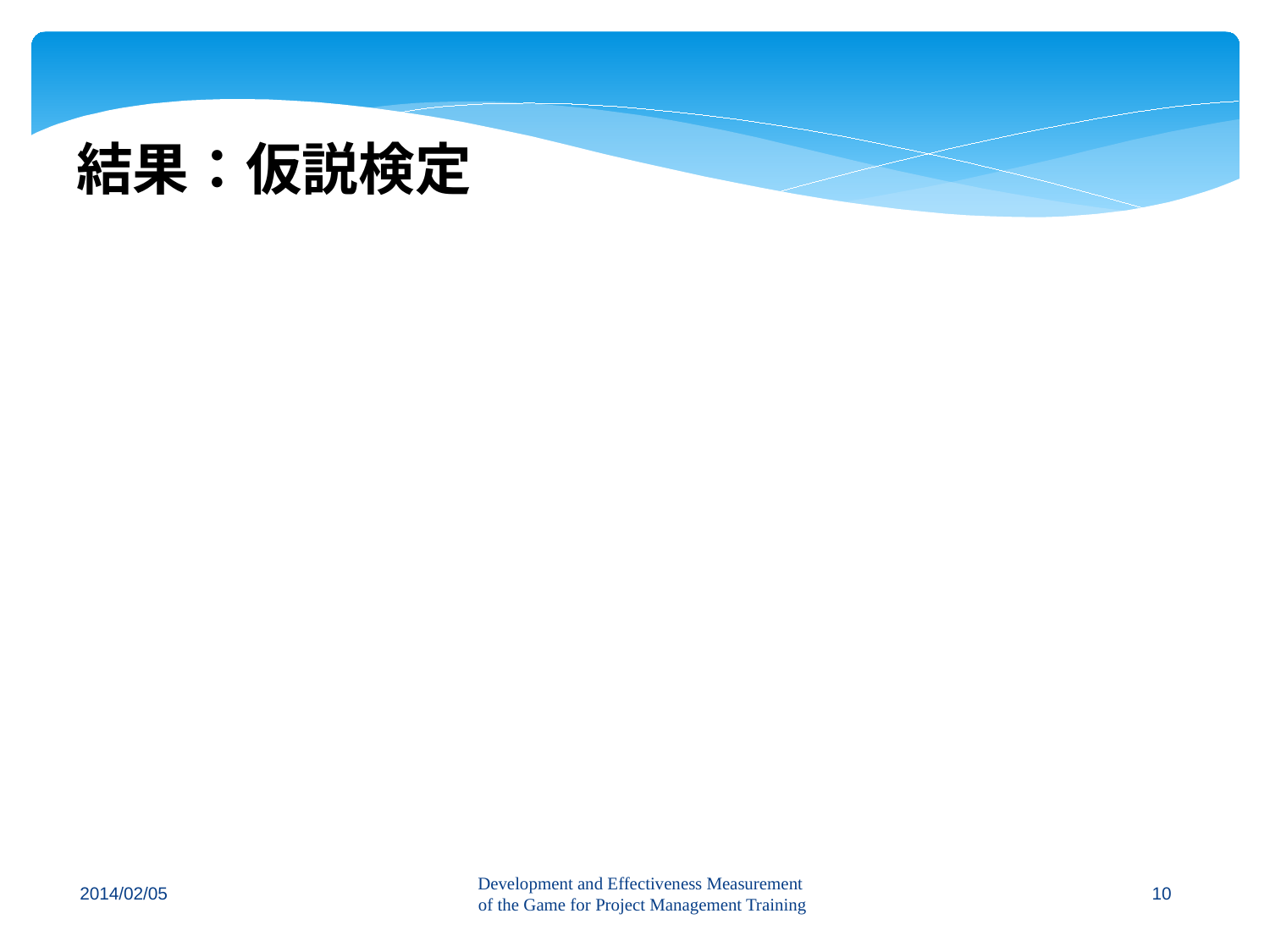

結果：仮説検定
10
2014/02/05
Development and Effectiveness Measurement
of the Game for Project Management Training